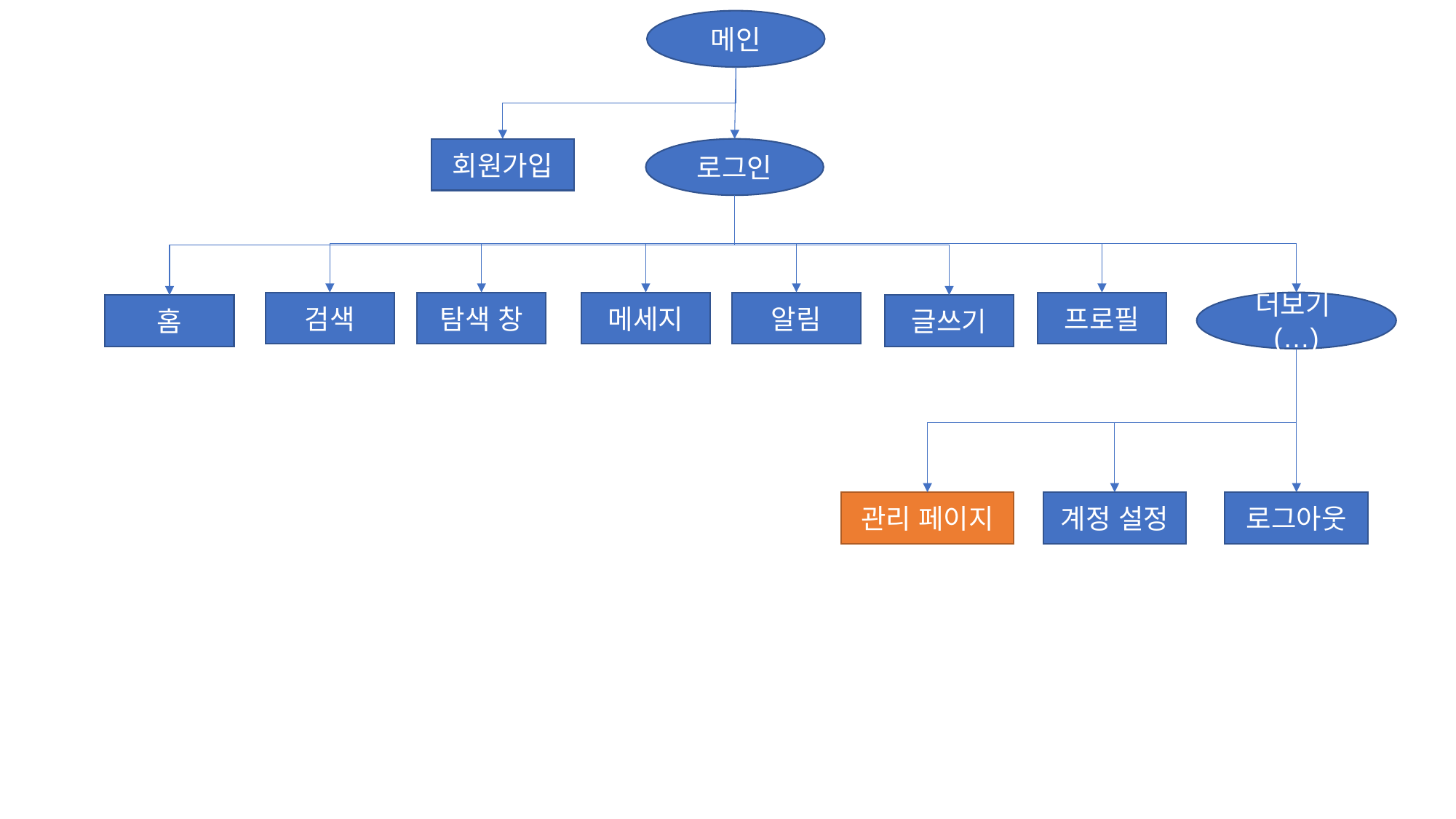

메인
회원가입
로그인
검색
탐색 창
메세지
알림
프로필
더보기(…)
홈
글쓰기
관리 페이지
계정 설정
로그아웃